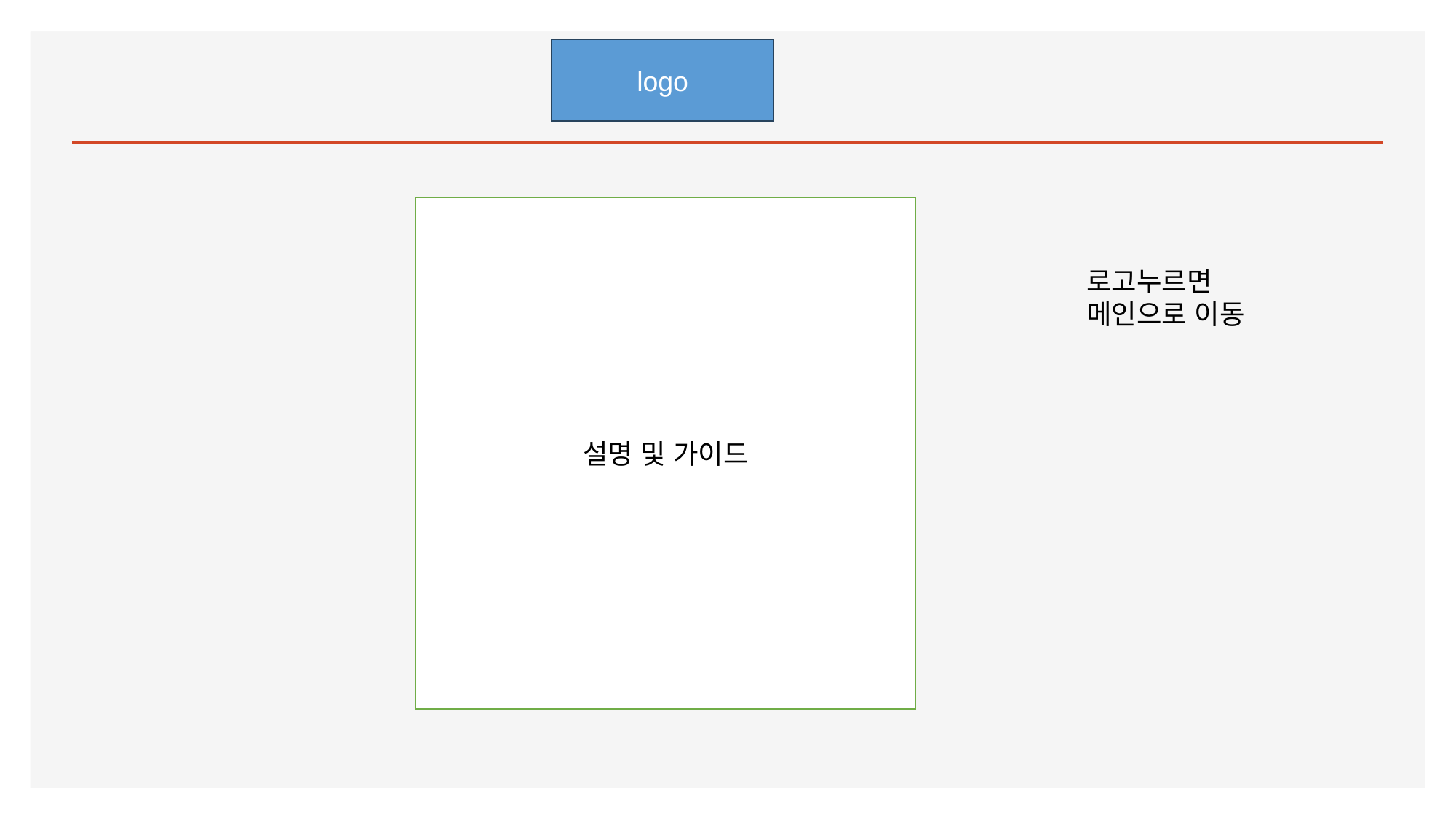

logo
#
설명 및 가이드
로고누르면 메인으로 이동